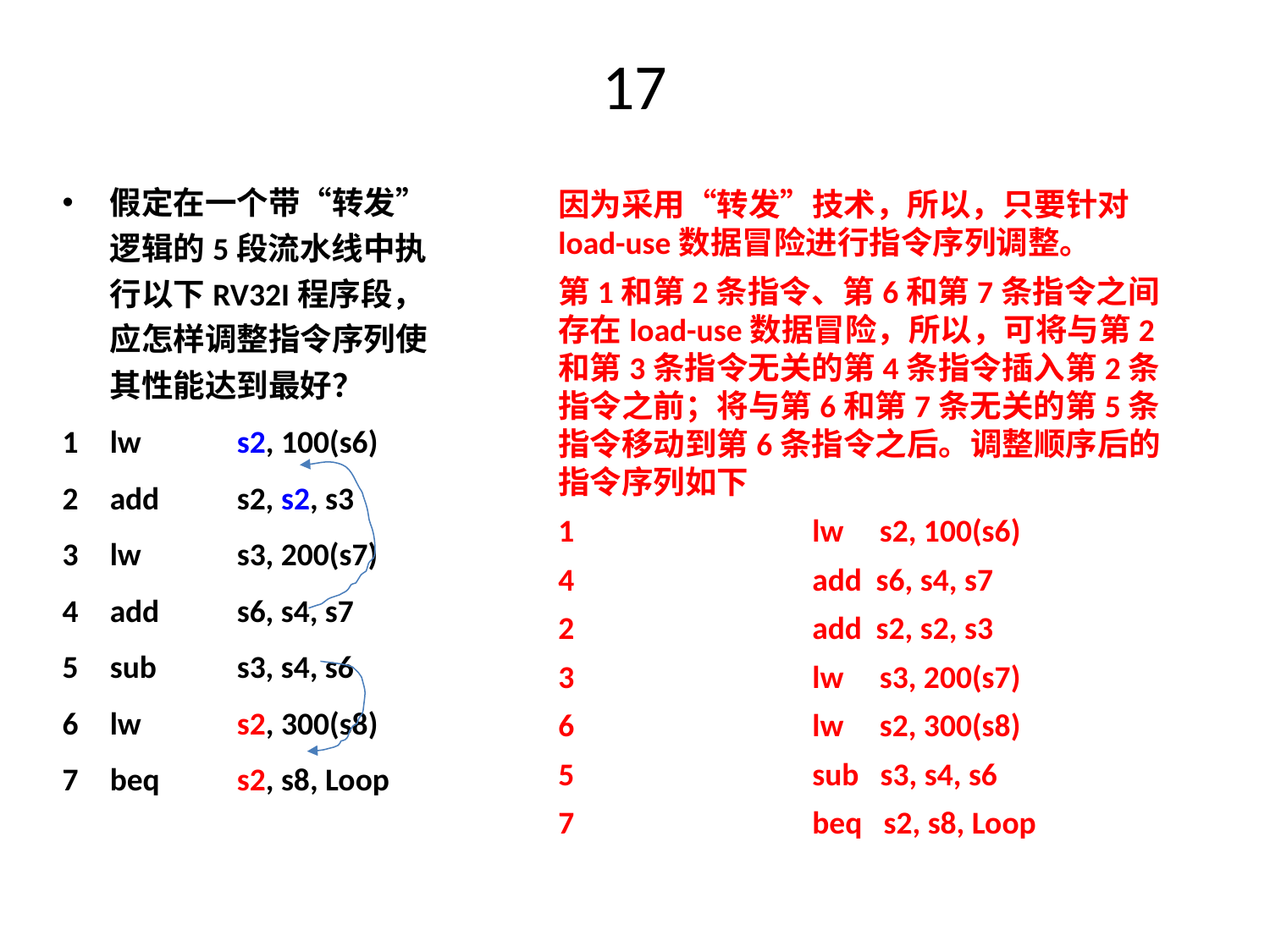

# 17
假定在一个带“转发”逻辑的5段流水线中执行以下RV32I程序段，应怎样调整指令序列使其性能达到最好？
1	lw	s2, 100(s6)
2	add	s2, s2, s3
3	lw	s3, 200(s7)
4	add	s6, s4, s7
5	sub	s3, s4, s6
6	lw	s2, 300(s8)
7	beq	s2, s8, Loop

因为采用“转发”技术，所以，只要针对load-use数据冒险进行指令序列调整。
第1和第2条指令、第6和第7条指令之间存在load-use数据冒险，所以，可将与第2和第3条指令无关的第4条指令插入第2条指令之前；将与第6和第7条无关的第5条指令移动到第6条指令之后。调整顺序后的指令序列如下
1		lw     s2, 100(s6)
4		add  s6, s4, s7
2		add  s2, s2, s3
3		lw     s3, 200(s7)
6		lw     s2, 300(s8)
5		sub   s3, s4, s6
7		beq   s2, s8, Loop